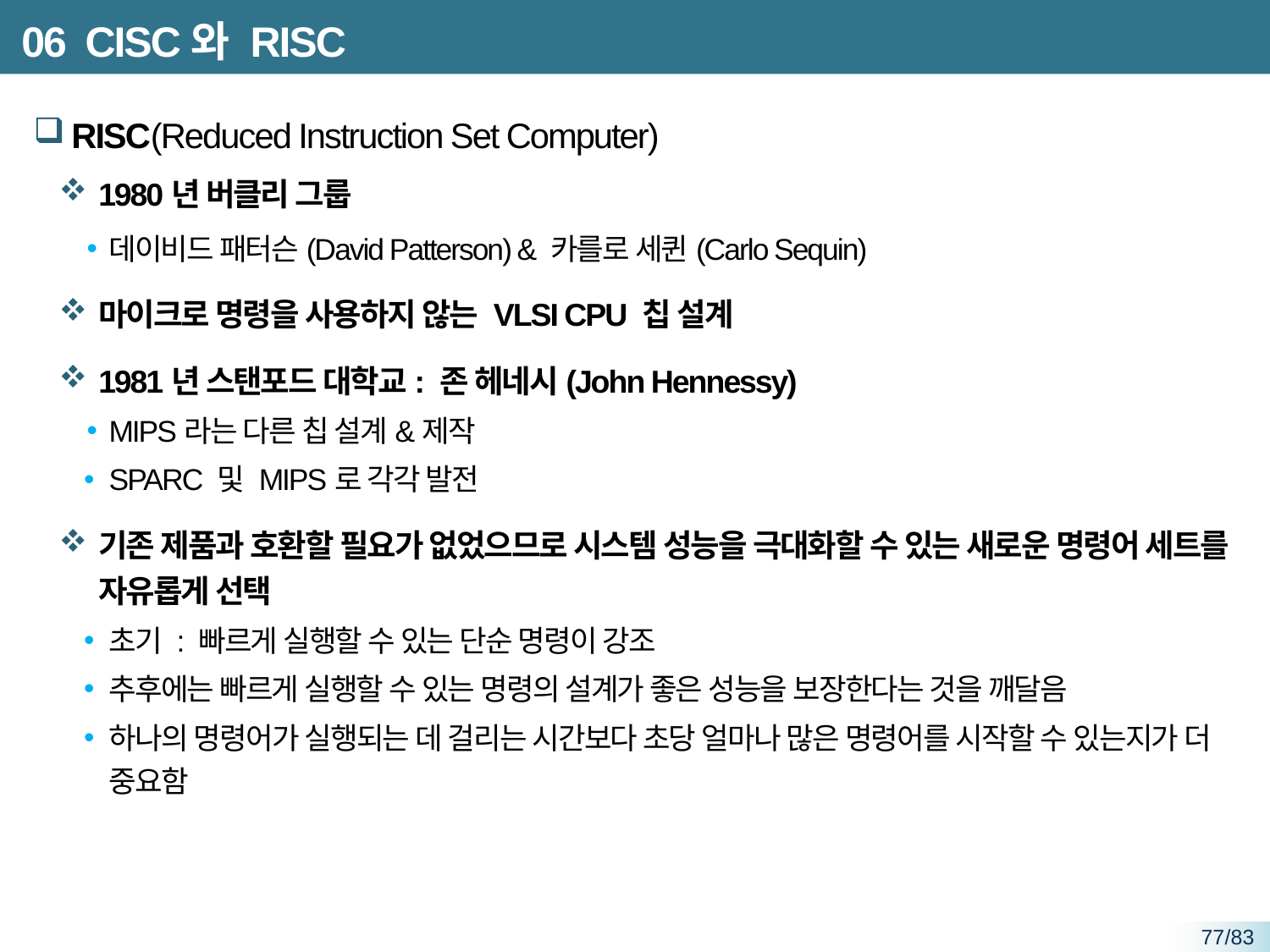

# 06  CISC와 RISC
RISC(Reduced Instruction Set Computer)
1980년 버클리 그룹
데이비드 패터슨(David Patterson) & 카를로 세퀸(Carlo Sequin)
마이크로 명령을 사용하지 않는 VLSI CPU 칩 설계
1981년 스탠포드 대학교: 존 헤네시(John Hennessy)
MIPS라는 다른 칩 설계&제작
SPARC 및 MIPS로 각각 발전
기존 제품과 호환할 필요가 없었으므로 시스템 성능을 극대화할 수 있는 새로운 명령어 세트를 자유롭게 선택
초기 : 빠르게 실행할 수 있는 단순 명령이 강조
추후에는 빠르게 실행할 수 있는 명령의 설계가 좋은 성능을 보장한다는 것을 깨달음
하나의 명령어가 실행되는 데 걸리는 시간보다 초당 얼마나 많은 명령어를 시작할 수 있는지가 더 중요함